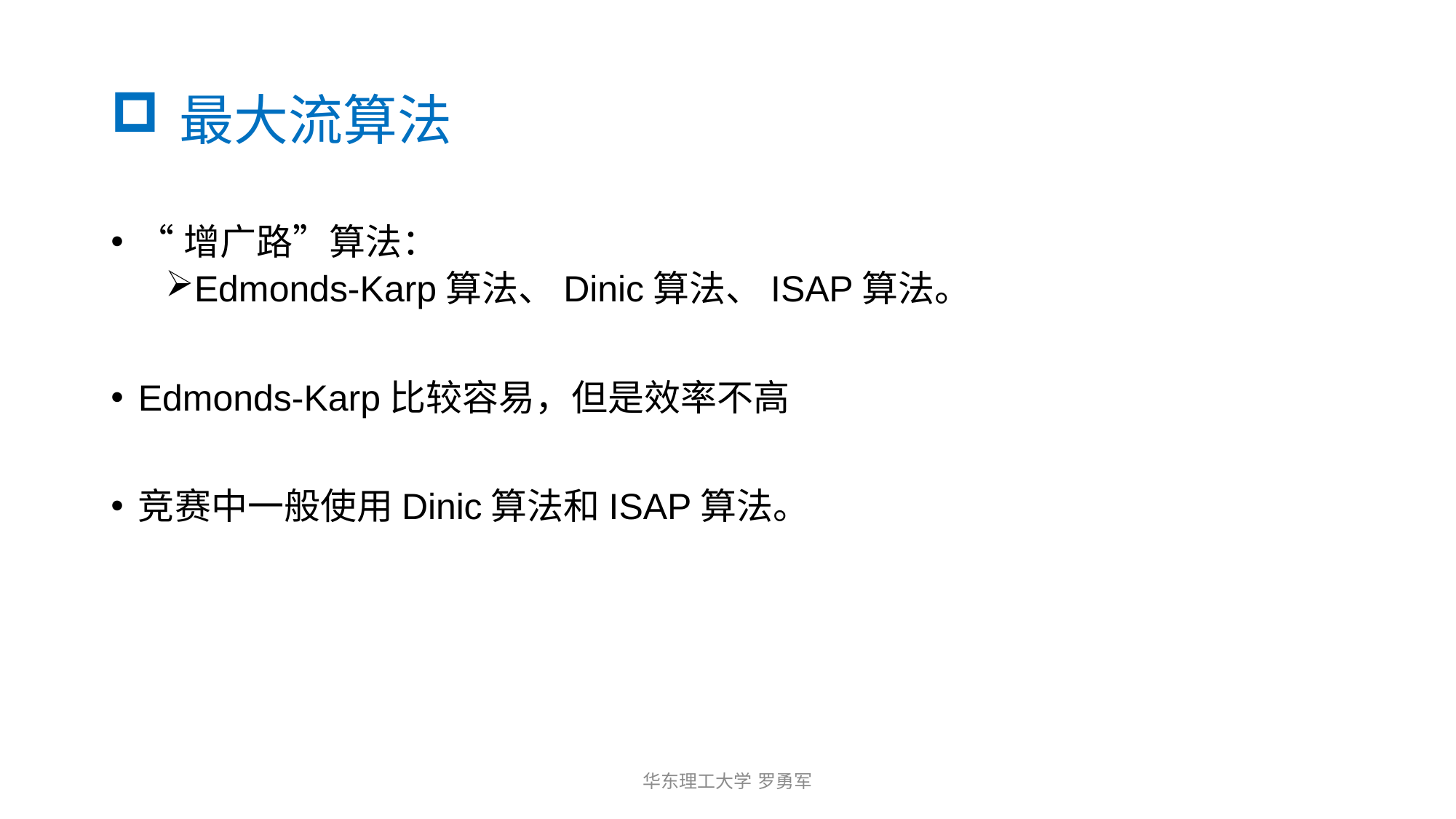

# 最大流算法
“增广路”算法：
Edmonds-Karp算法、Dinic算法、ISAP算法。

Edmonds-Karp比较容易，但是效率不高

竞赛中一般使用Dinic算法和ISAP算法。

华东理工大学 罗勇军